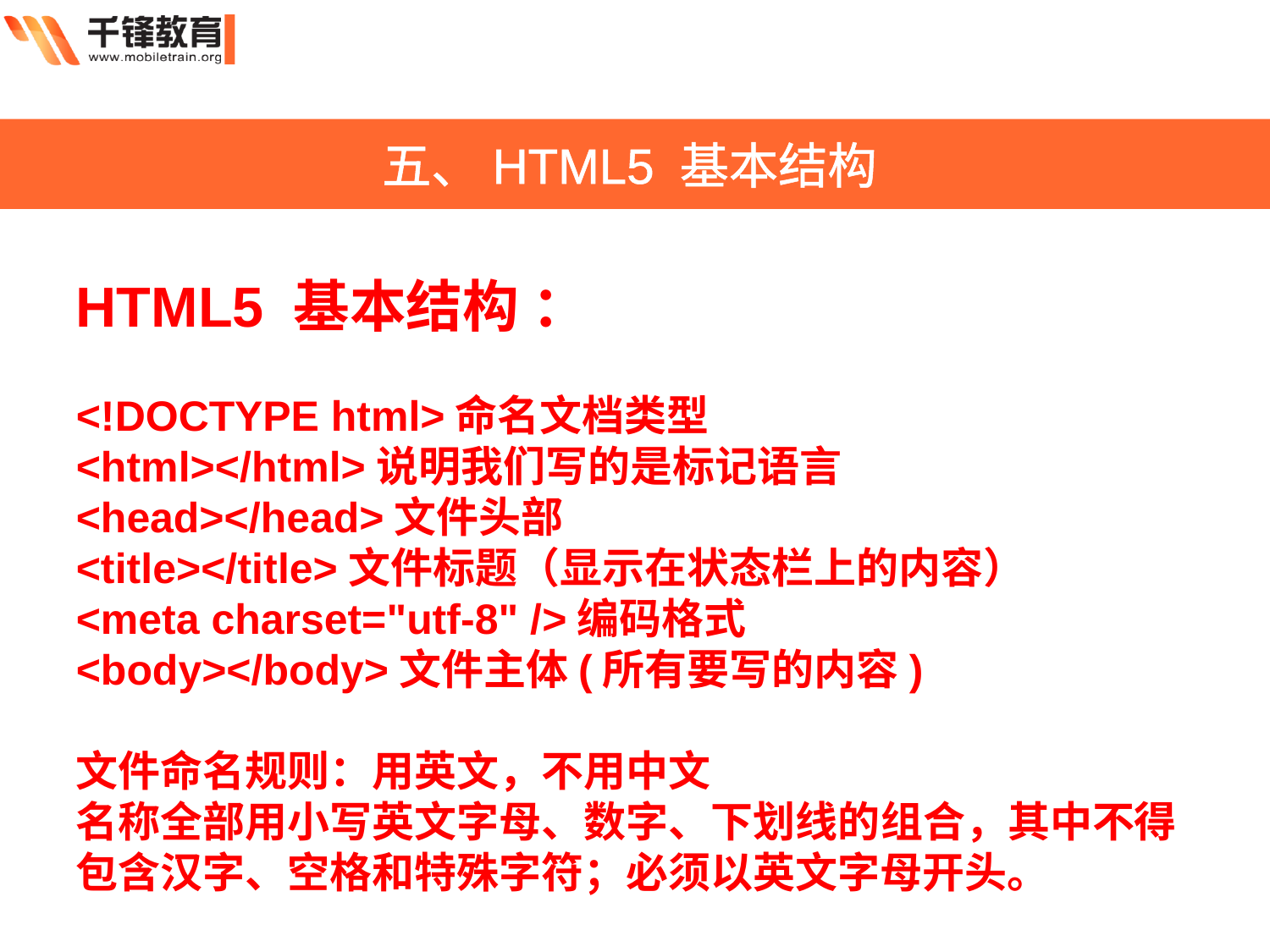

五、HTML5 基本结构
HTML5 基本结构 ：

<!DOCTYPE html>命名文档类型
<html></html>说明我们写的是标记语言
<head></head>文件头部
<title></title>文件标题（显示在状态栏上的内容）
<meta charset="utf-8" />编码格式
<body></body>文件主体(所有要写的内容)

文件命名规则：用英文，不用中文
名称全部用小写英文字母、数字、下划线的组合，其中不得包含汉字、空格和特殊字符；必须以英文字母开头。